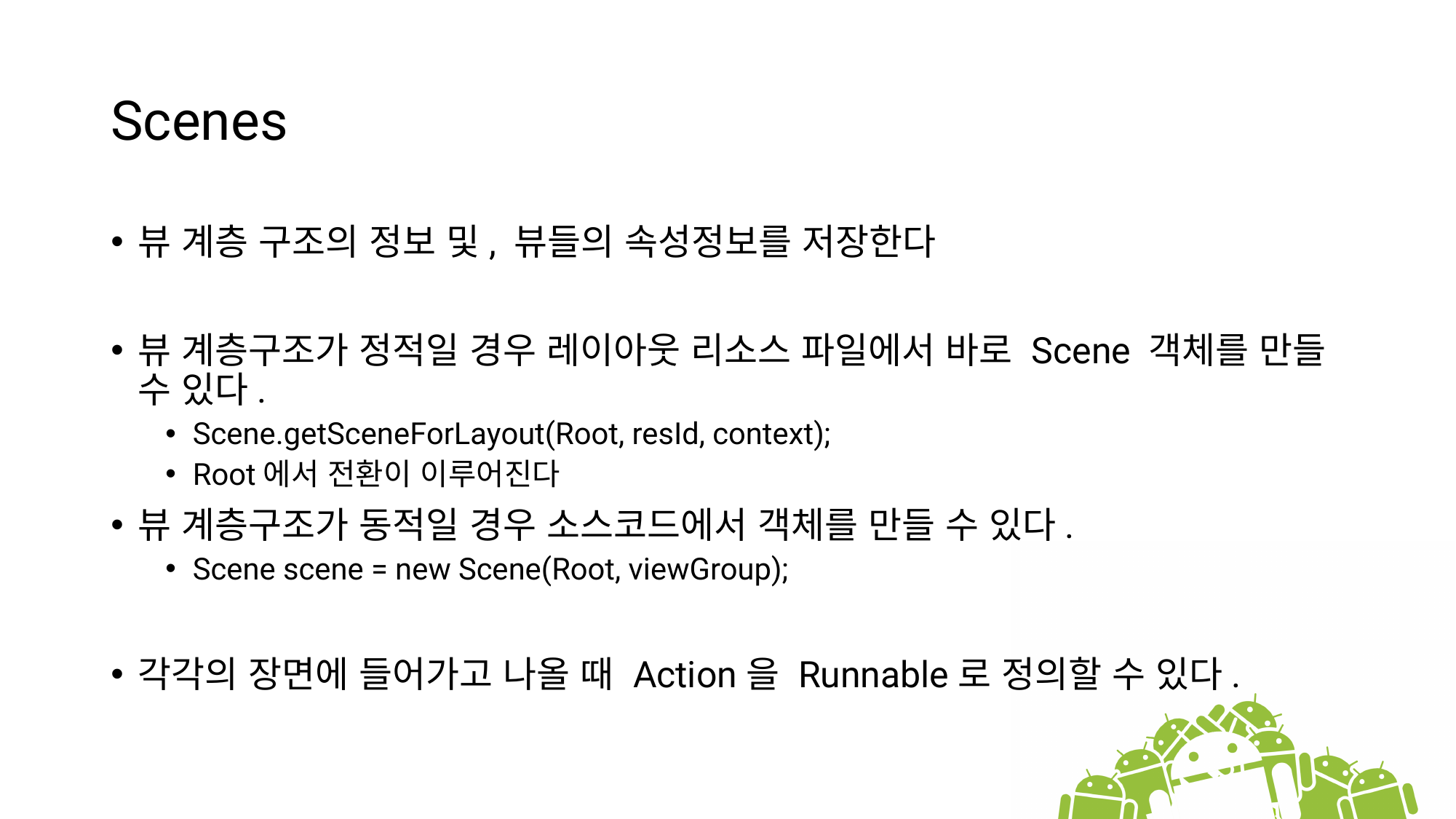

# Scenes
뷰 계층 구조의 정보 및, 뷰들의 속성정보를 저장한다

뷰 계층구조가 정적일 경우 레이아웃 리소스 파일에서 바로 Scene 객체를 만들 수 있다.
Scene.getSceneForLayout(Root, resId, context);
Root에서 전환이 이루어진다
뷰 계층구조가 동적일 경우 소스코드에서 객체를 만들 수 있다.
Scene scene = new Scene(Root, viewGroup);

각각의 장면에 들어가고 나올 때 Action을 Runnable로 정의할 수 있다.